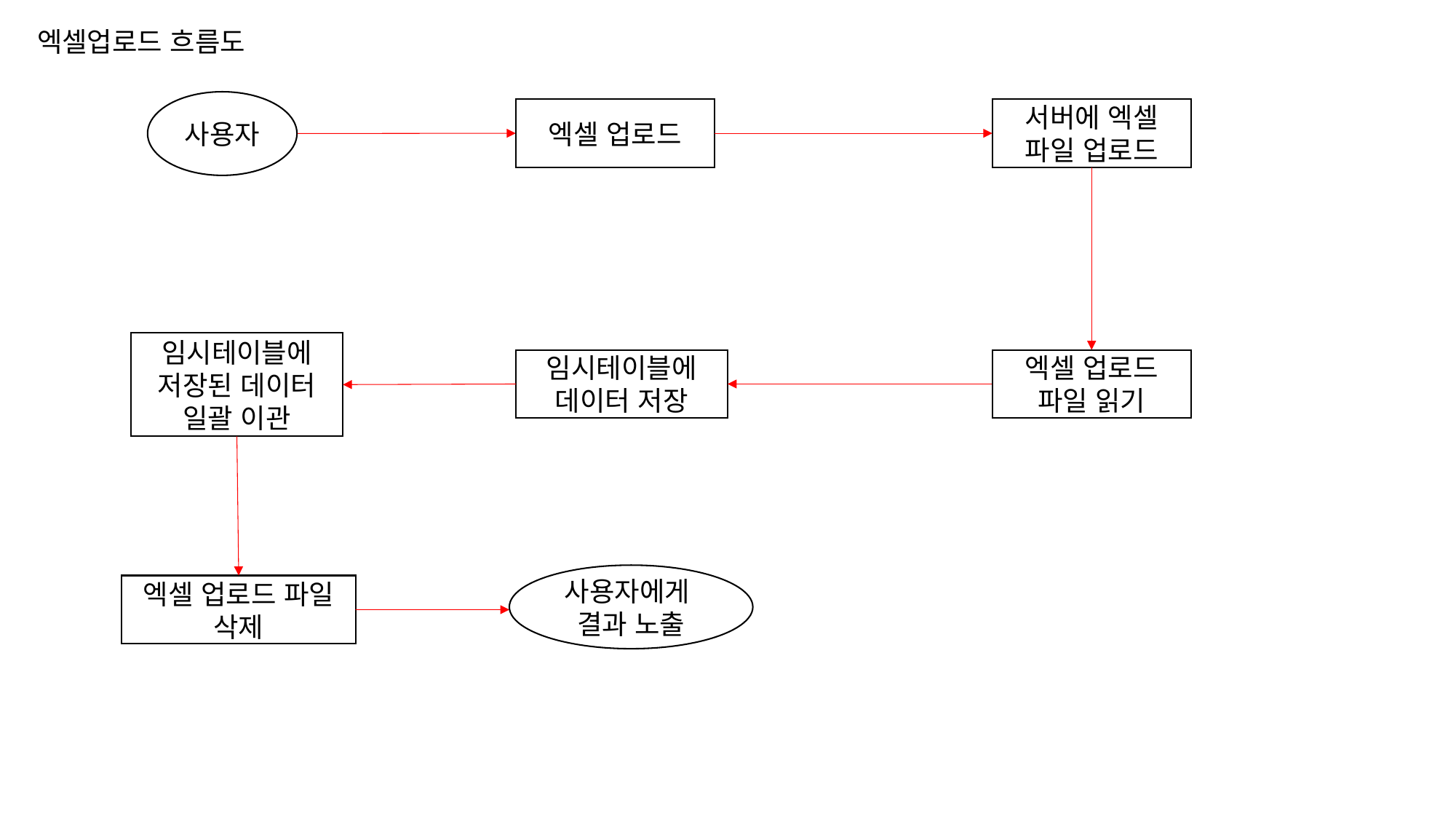

엑셀업로드 흐름도
사용자
엑셀 업로드
서버에 엑셀 파일 업로드
임시테이블에 저장된 데이터 일괄 이관
임시테이블에 데이터 저장
엑셀 업로드 파일 읽기
사용자에게
결과 노출
엑셀 업로드 파일 삭제